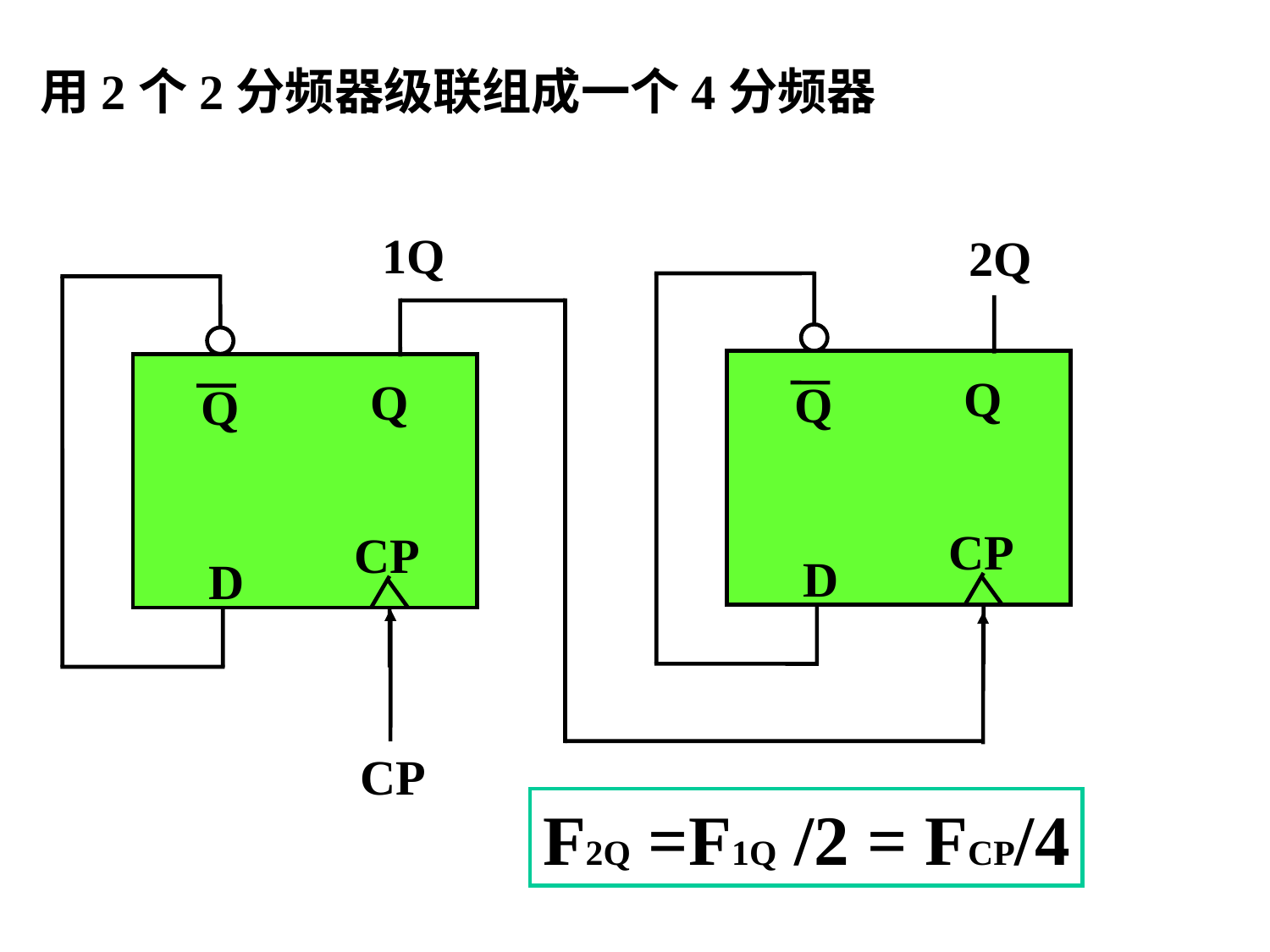

用2个2分频器级联组成一个4分频器
1Q
2Q

Q
Q

CP
D

Q
Q

CP
D

CP
F2Q =F1Q /2 = FCP/4